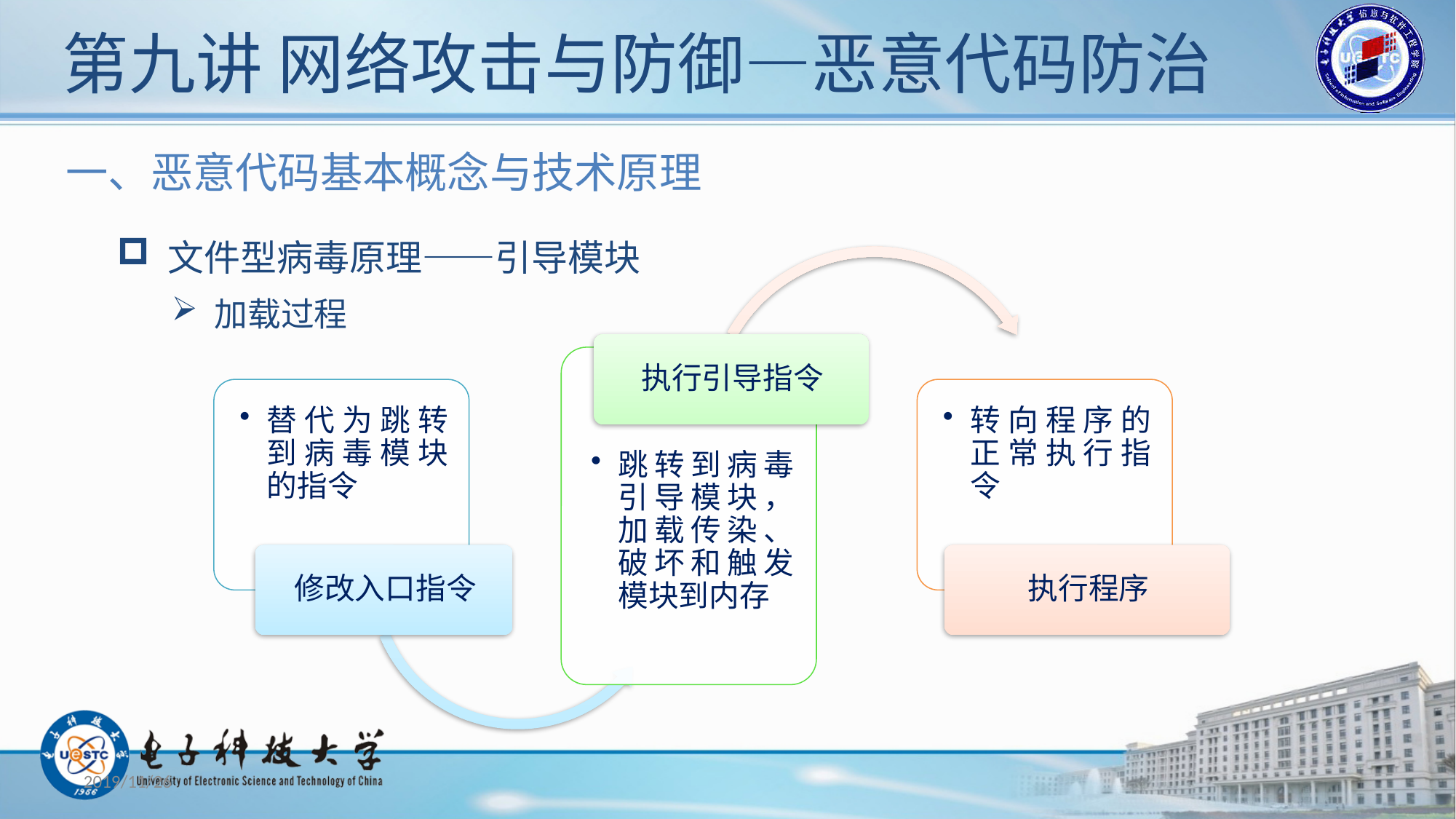

# 第九讲 网络攻击与防御—恶意代码防治
一、恶意代码基本概念与技术原理
 文件型病毒原理——引导模块
 加载过程

替代为跳转到病毒模块的指令
修改入口指令
跳转到病毒引导模块，加载传染、破坏和触发模块到内存
执行引导指令
转向程序的正常执行指令
执行程序
2019/11/26